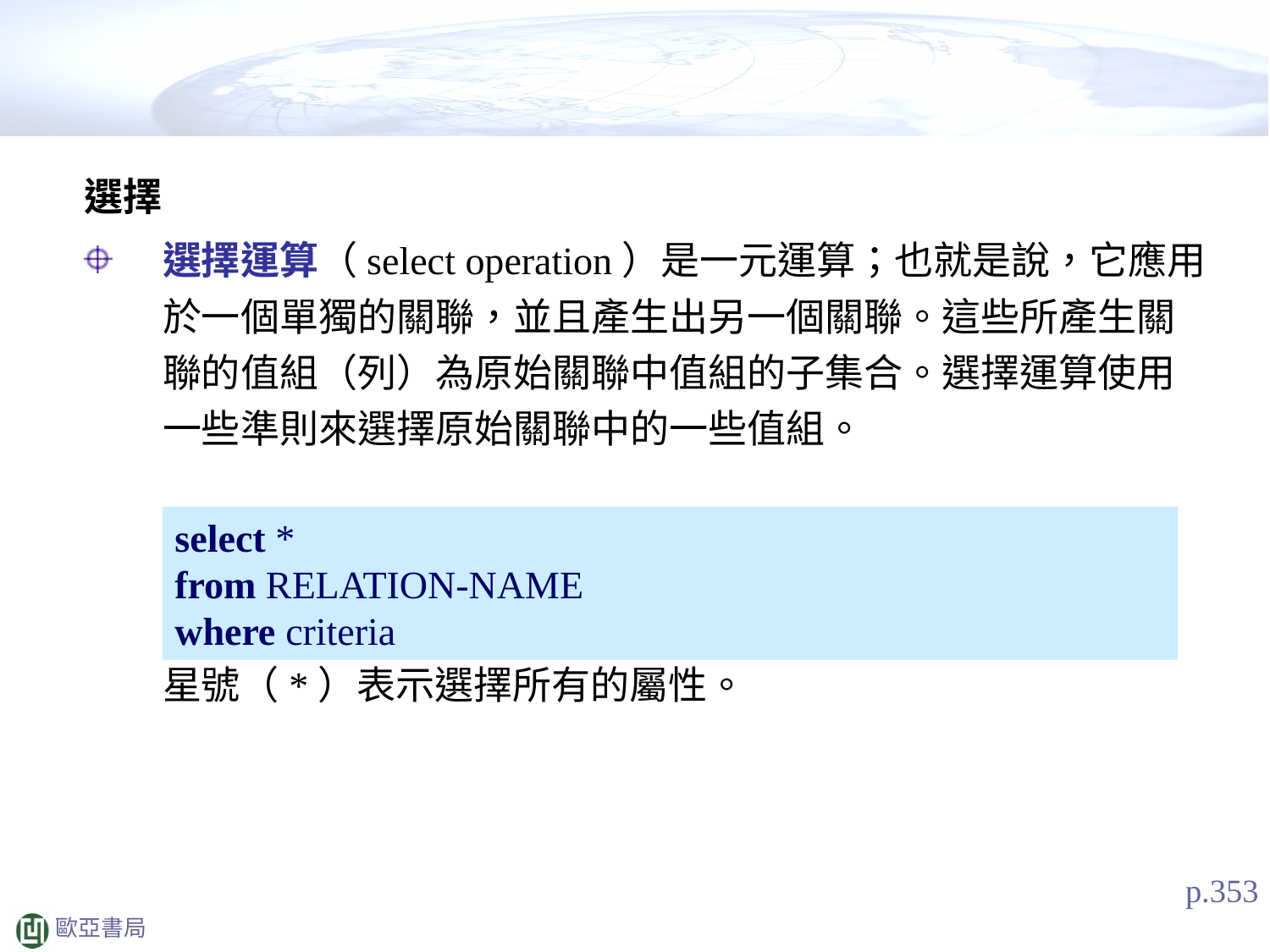

選擇
選擇運算（select operation）是一元運算；也就是說，它應用於一個單獨的關聯，並且產生出另一個關聯。這些所產生關聯的值組（列）為原始關聯中值組的子集合。選擇運算使用一些準則來選擇原始關聯中的一些值組。

	星號（*）表示選擇所有的屬性。
select *
from RELATION-NAME
where criteria
 p.353